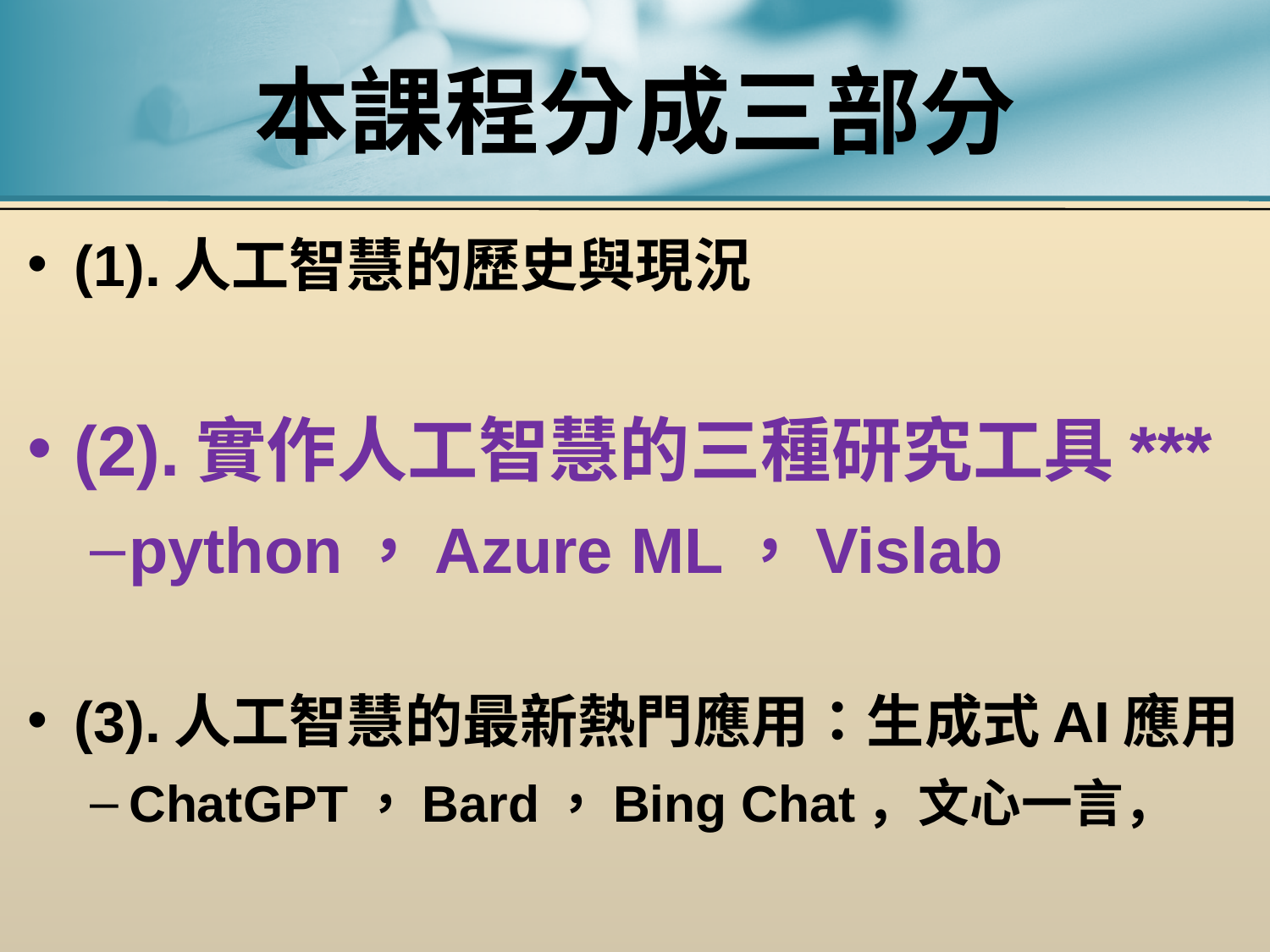

# 本課程分成三部分
(1).人工智慧的歷史與現況

(2).實作人工智慧的三種研究工具***
python，Azure ML，Vislab

(3).人工智慧的最新熱門應用：生成式AI應用
ChatGPT，Bard，Bing Chat，文心一言，